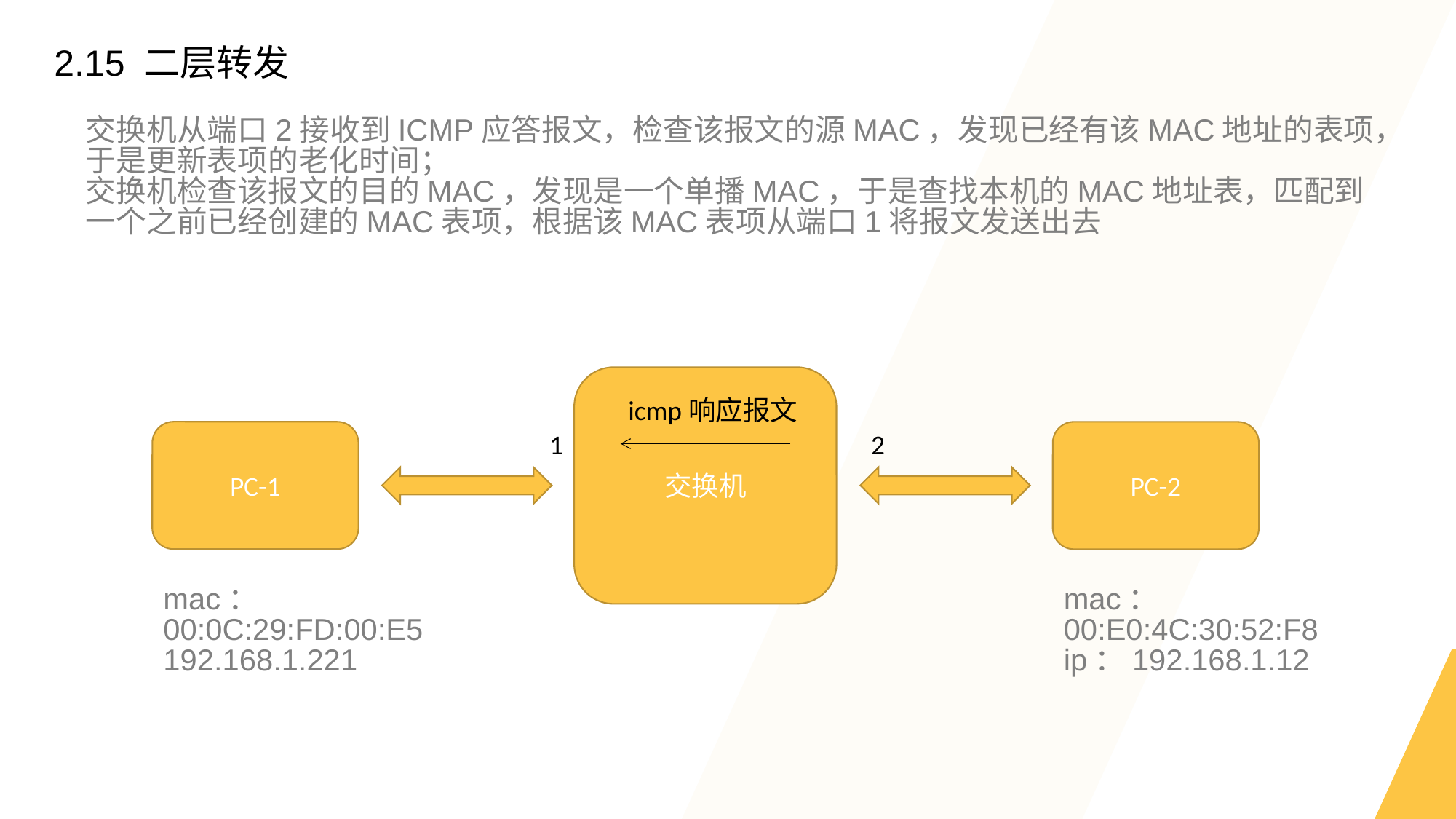

2.15 二层转发

交换机从端口2接收到ICMP应答报文，检查该报文的源MAC，发现已经有该MAC地址的表项，于是更新表项的老化时间；
交换机检查该报文的目的MAC，发现是一个单播MAC，于是查找本机的MAC地址表，匹配到一个之前已经创建的MAC表项，根据该MAC表项从端口1将报文发送出去

交换机
icmp响应报文
PC-1
2
1
PC-2

mac：
00:0C:29:FD:00:E5
192.168.1.221

mac：
00:E0:4C:30:52:F8
ip：192.168.1.12